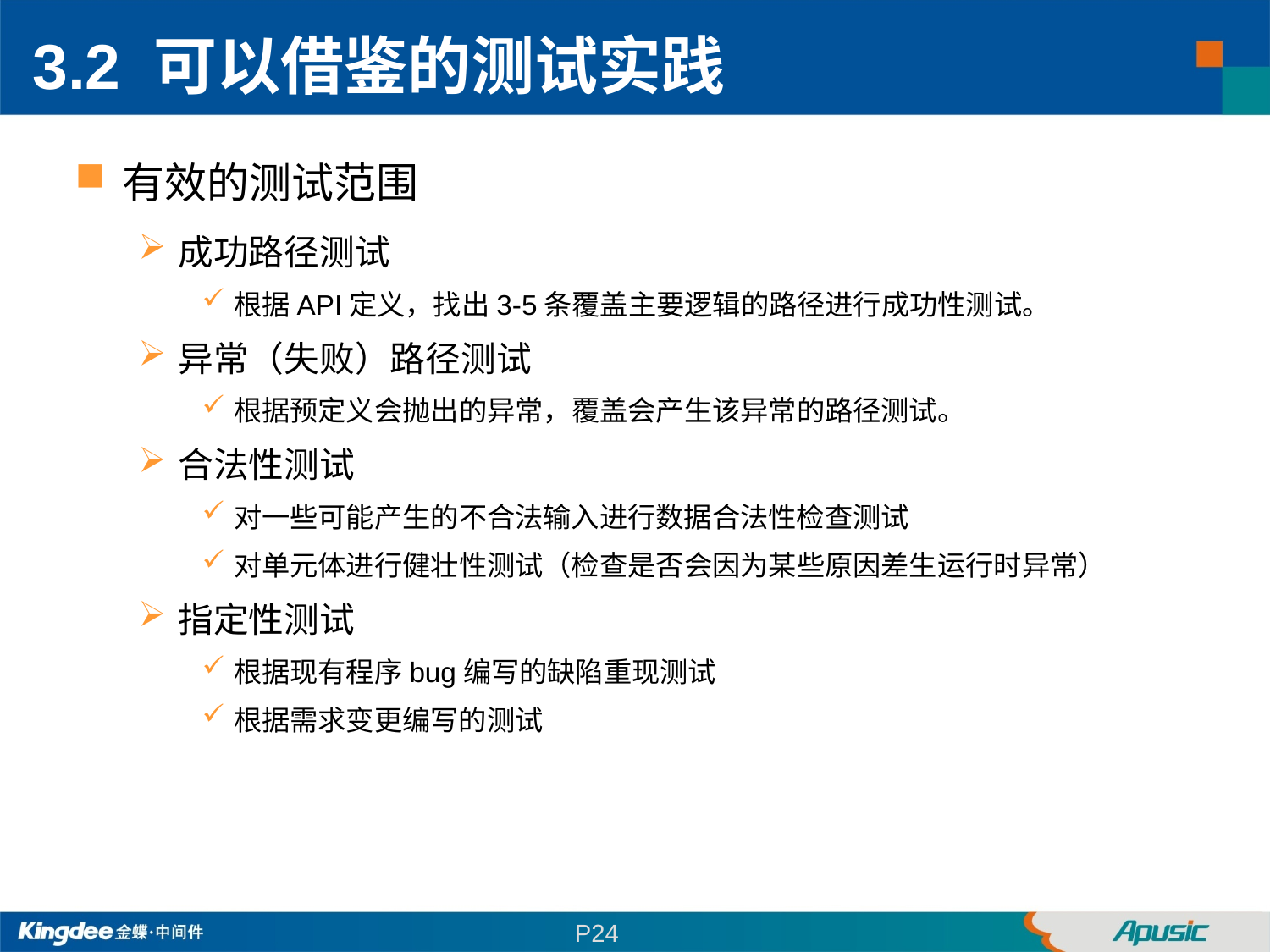

3.2 可以借鉴的测试实践
有效的测试范围
成功路径测试
根据API定义，找出3-5条覆盖主要逻辑的路径进行成功性测试。
异常（失败）路径测试
根据预定义会抛出的异常，覆盖会产生该异常的路径测试。
合法性测试
对一些可能产生的不合法输入进行数据合法性检查测试
对单元体进行健壮性测试（检查是否会因为某些原因差生运行时异常）
指定性测试
根据现有程序bug编写的缺陷重现测试
根据需求变更编写的测试